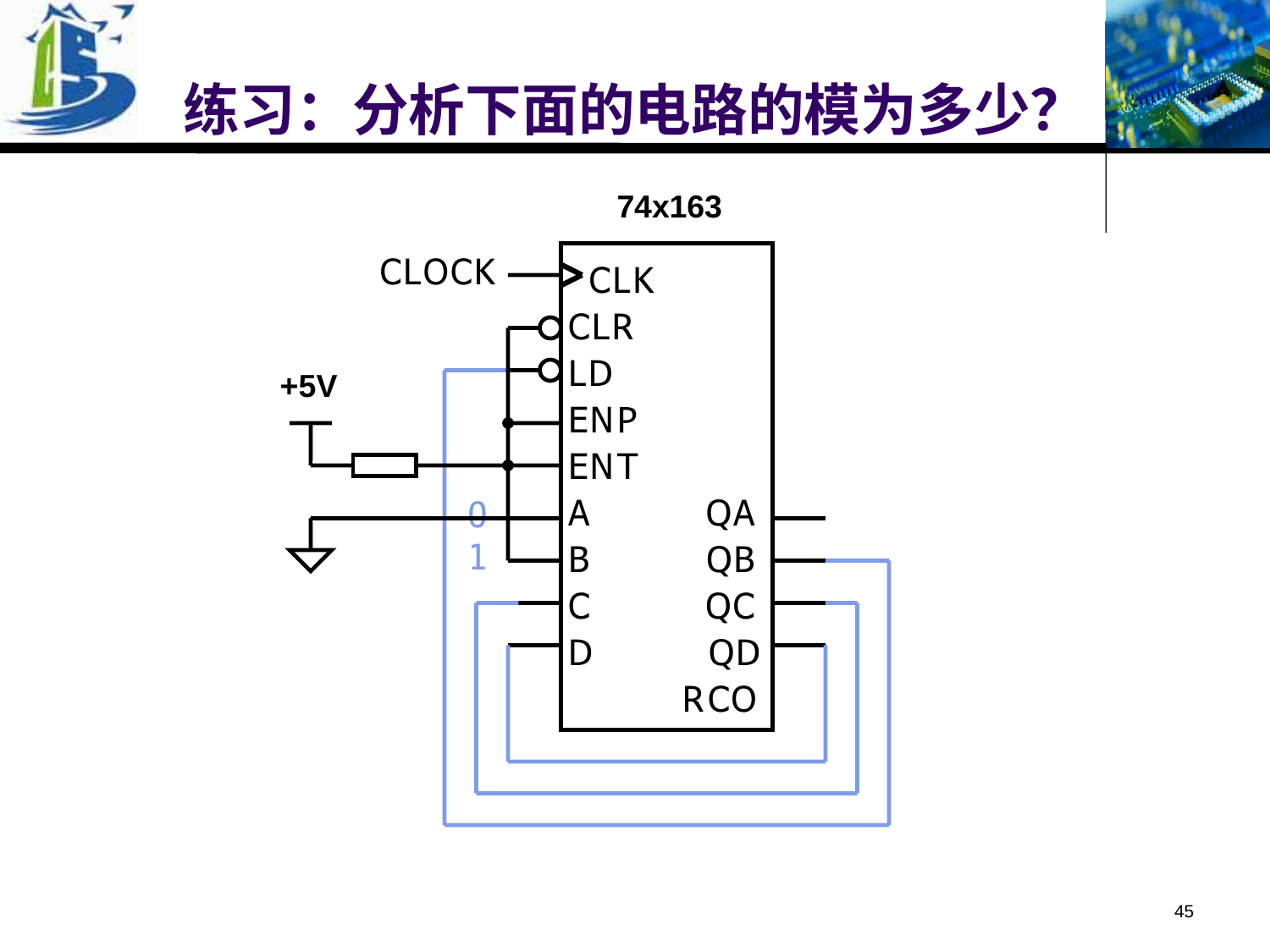

练习：分析下面的电路的模为多少？
74x163
  CLK
CLR
LD
ENP
ENT
A           QA
B           QB
C           QC
D           QD
           RCO

CLOCK

+5V

0
1

45